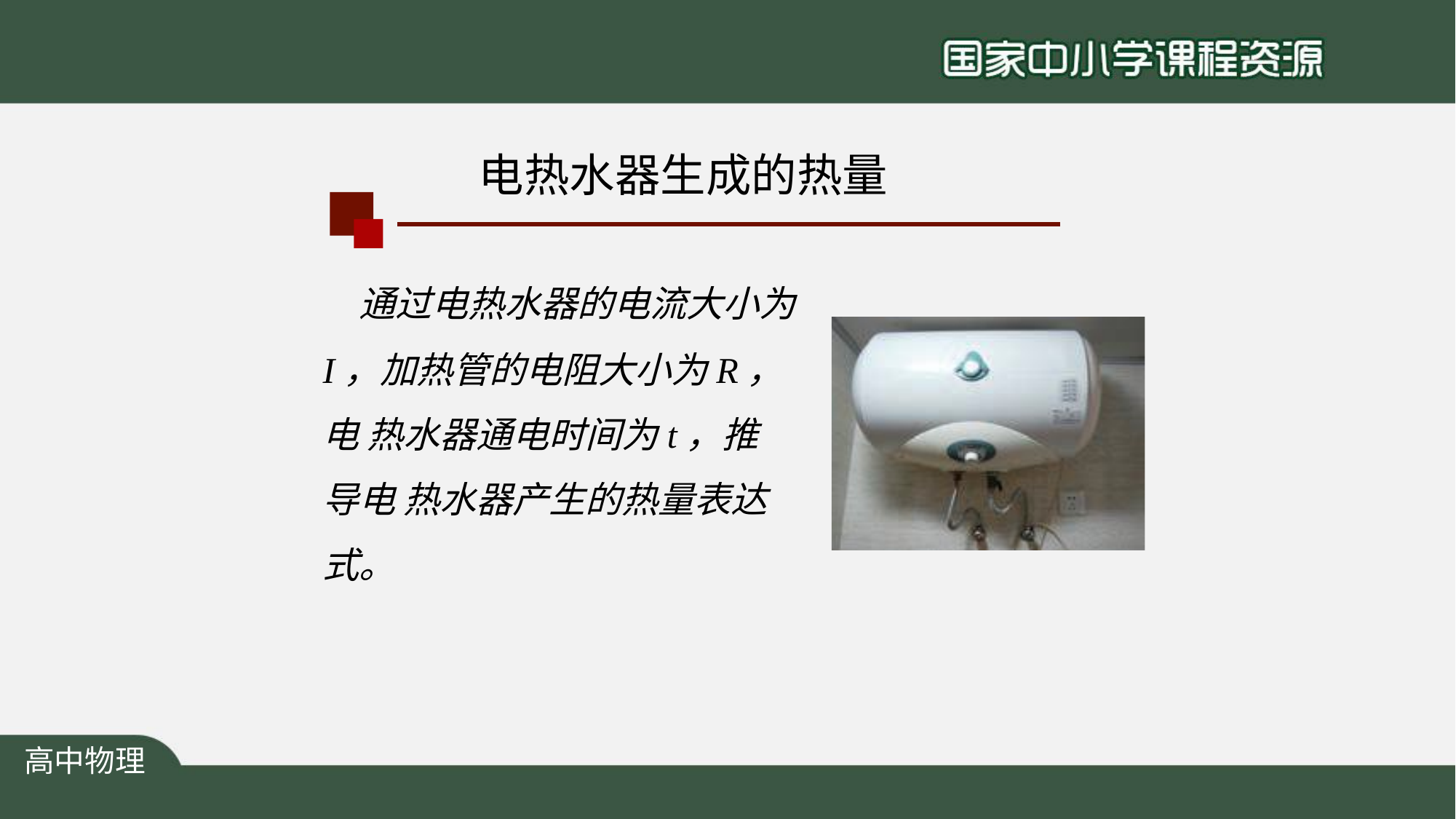

# 电热水器生成的热量

通过电热水器的电流大小为
I，加热管的电阻大小为R，电 热水器通电时间为t，推导电 热水器产生的热量表达式。

高中物理